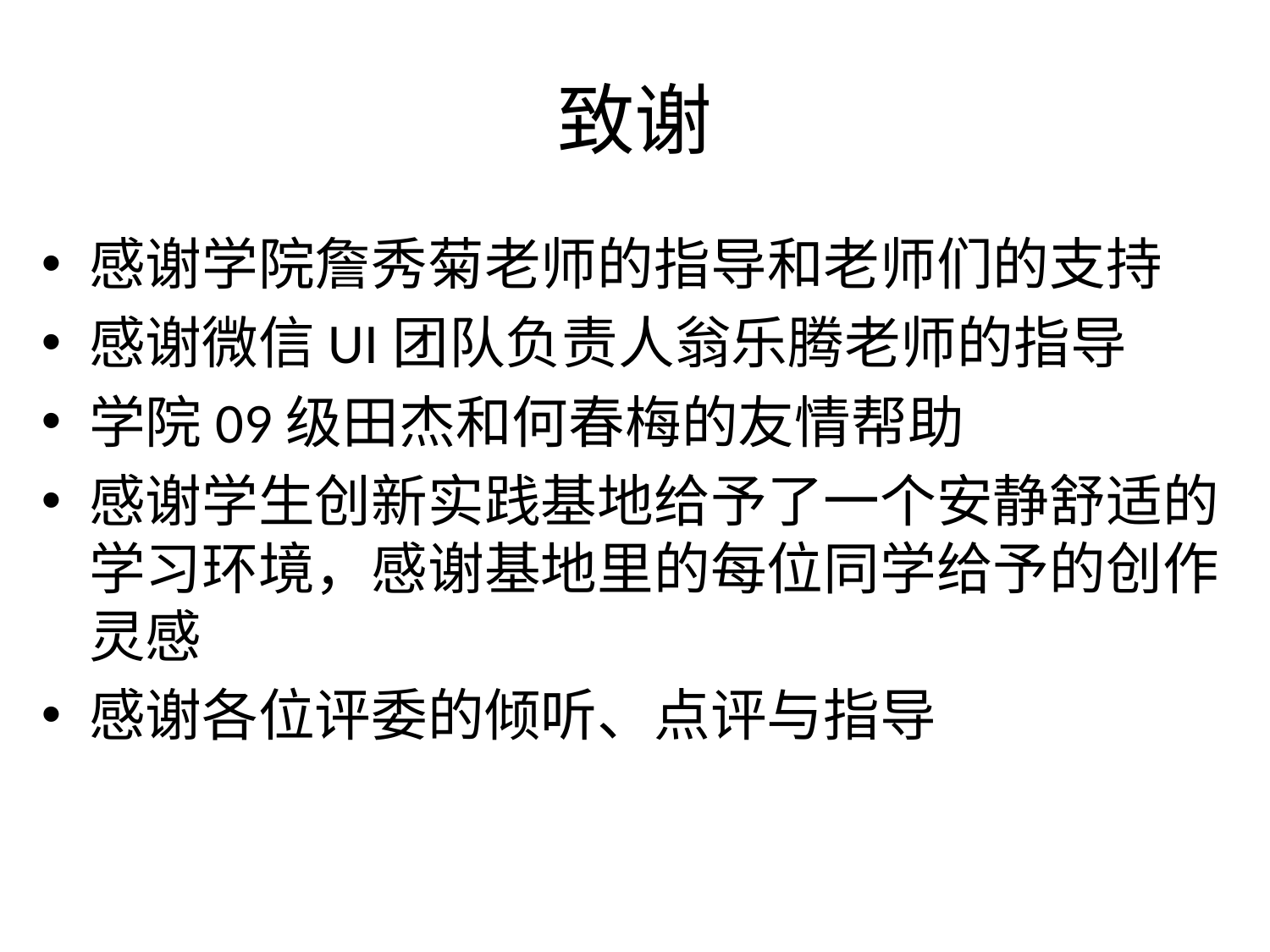

# 致谢
感谢学院詹秀菊老师的指导和老师们的支持
感谢微信UI团队负责人翁乐腾老师的指导
学院09级田杰和何春梅的友情帮助
感谢学生创新实践基地给予了一个安静舒适的学习环境，感谢基地里的每位同学给予的创作灵感
感谢各位评委的倾听、点评与指导